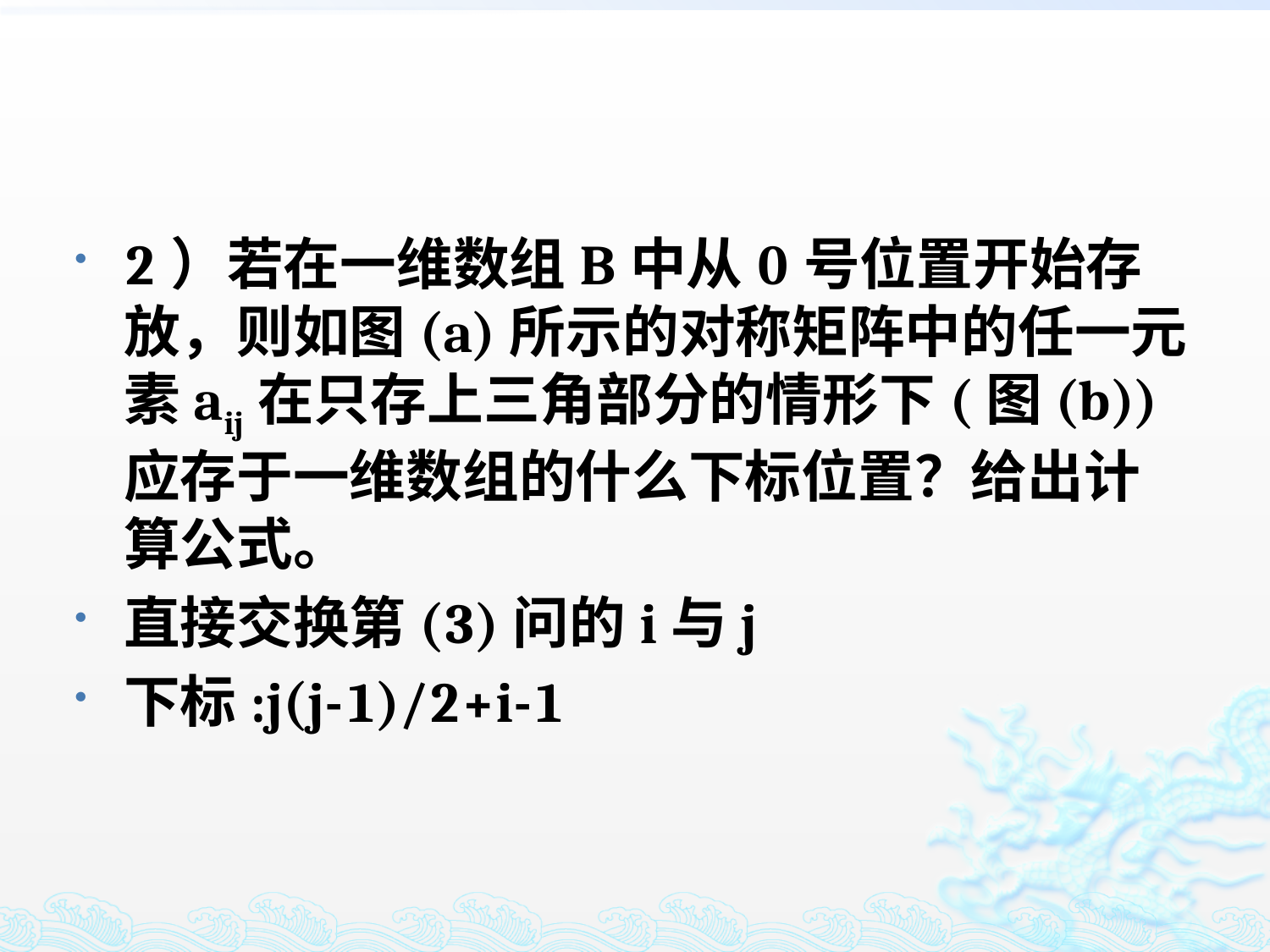

#
2）若在一维数组B中从0号位置开始存放，则如图(a)所示的对称矩阵中的任一元素aij在只存上三角部分的情形下(图(b))应存于一维数组的什么下标位置？给出计算公式。
直接交换第(3)问的i与j
下标:j(j-1)/2+i-1